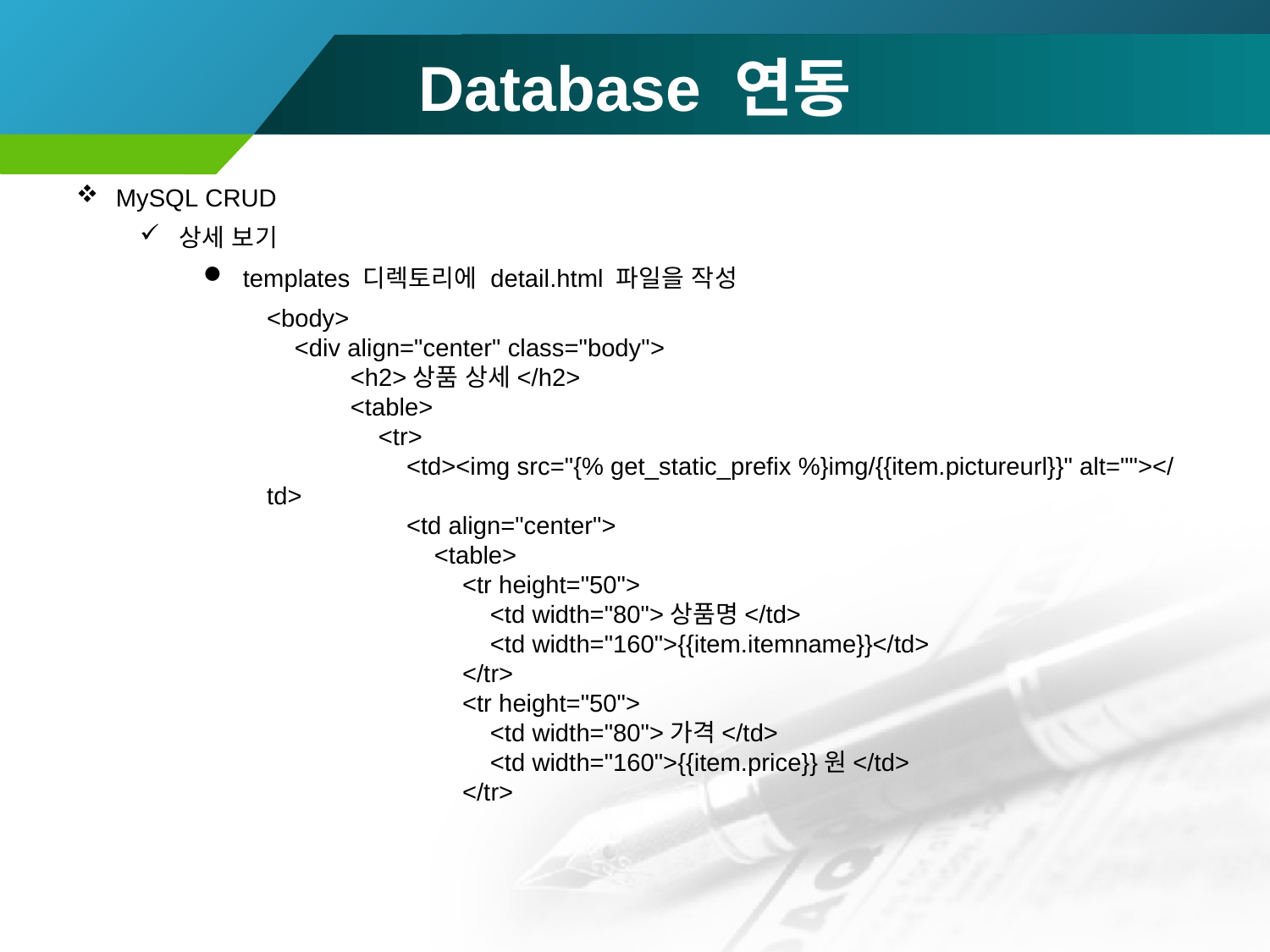

# Database 연동
MySQL CRUD
상세 보기
templates 디렉토리에 detail.html 파일을 작성
<body>
    <div align="center" class="body">
            <h2>상품 상세</h2>
            <table>
                <tr>
                    <td><img src="{% get_static_prefix %}img/{{item.pictureurl}}" alt=""></td>
                    <td align="center">
                        <table>
                            <tr height="50">
                                <td width="80">상품명</td>
                                <td width="160">{{item.itemname}}</td>
                            </tr>
                            <tr height="50">
                                <td width="80">가격</td>
                                <td width="160">{{item.price}}원</td>
                            </tr>